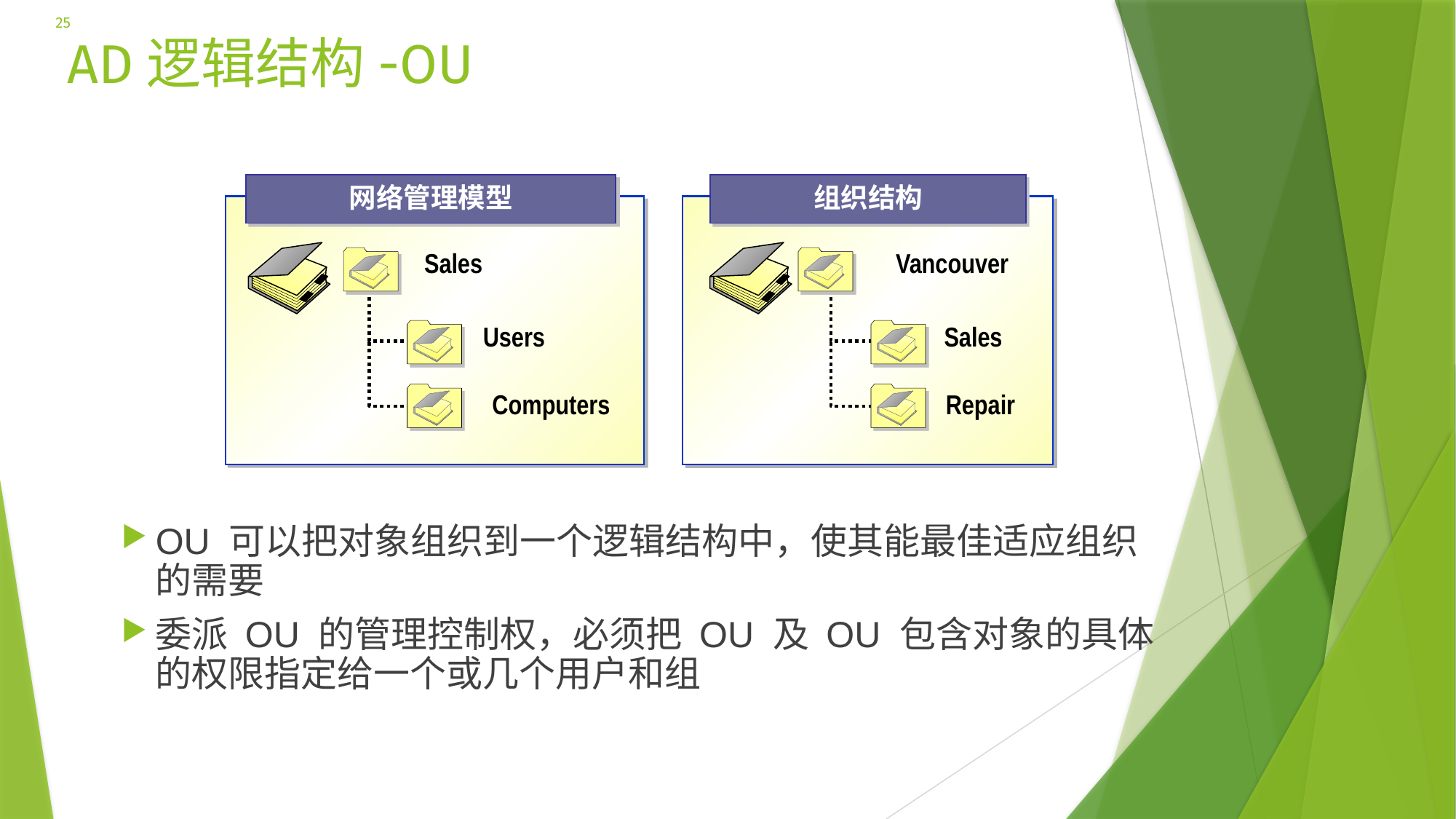

25
# AD逻辑结构-OU
网络管理模型
组织结构

Sales
Vancouver

Users
Sales

Computers
Repair

OU 可以把对象组织到一个逻辑结构中，使其能最佳适应组织的需要
委派 OU 的管理控制权，必须把 OU 及 OU 包含对象的具体的权限指定给一个或几个用户和组